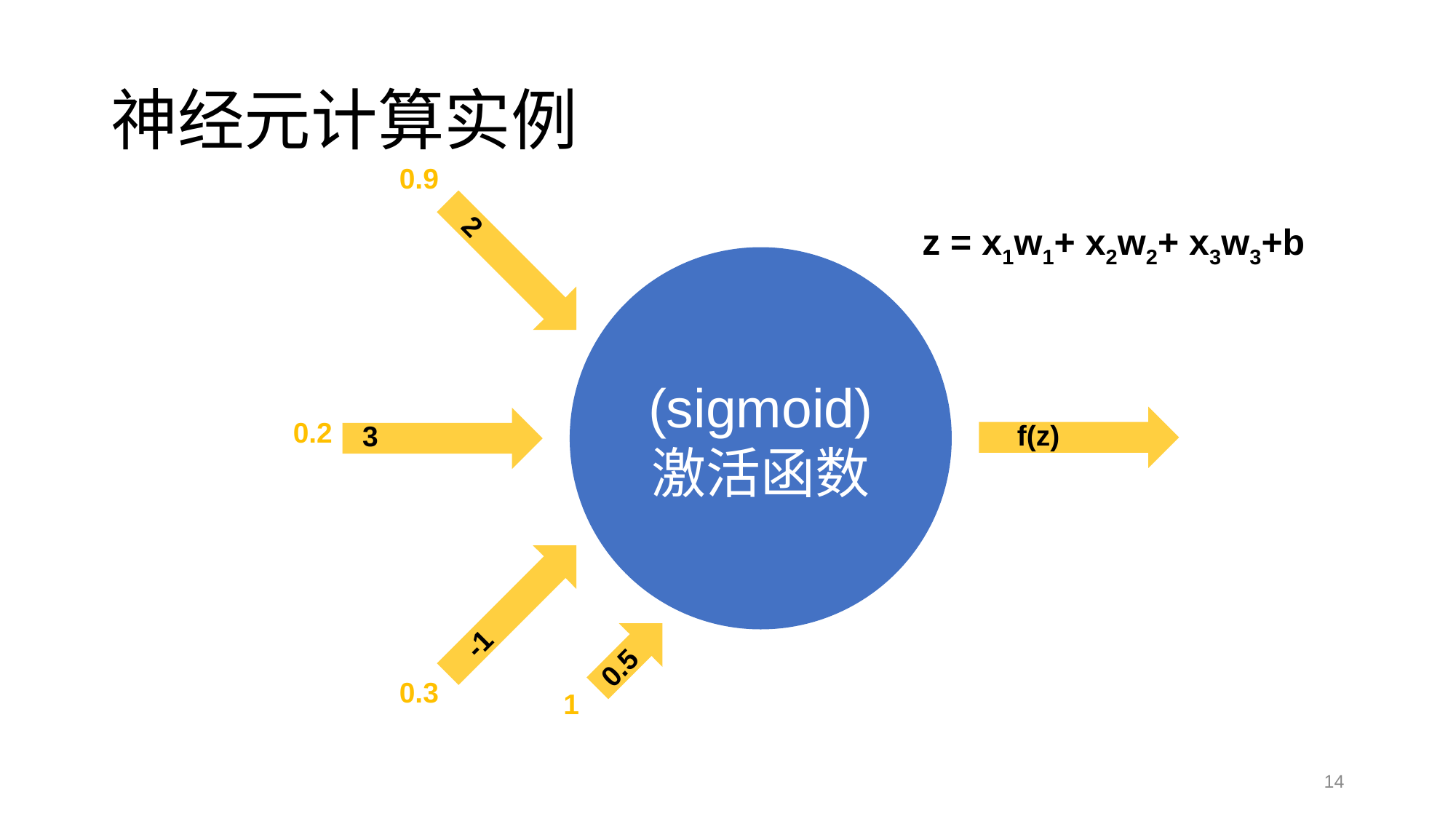

# 神经元计算实例
0.9
2
z = x1w1+ x2w2+ x3w3+b

(sigmoid)
激活函数

0.2
f(z)
3

-1

0.5
0.3
1
14